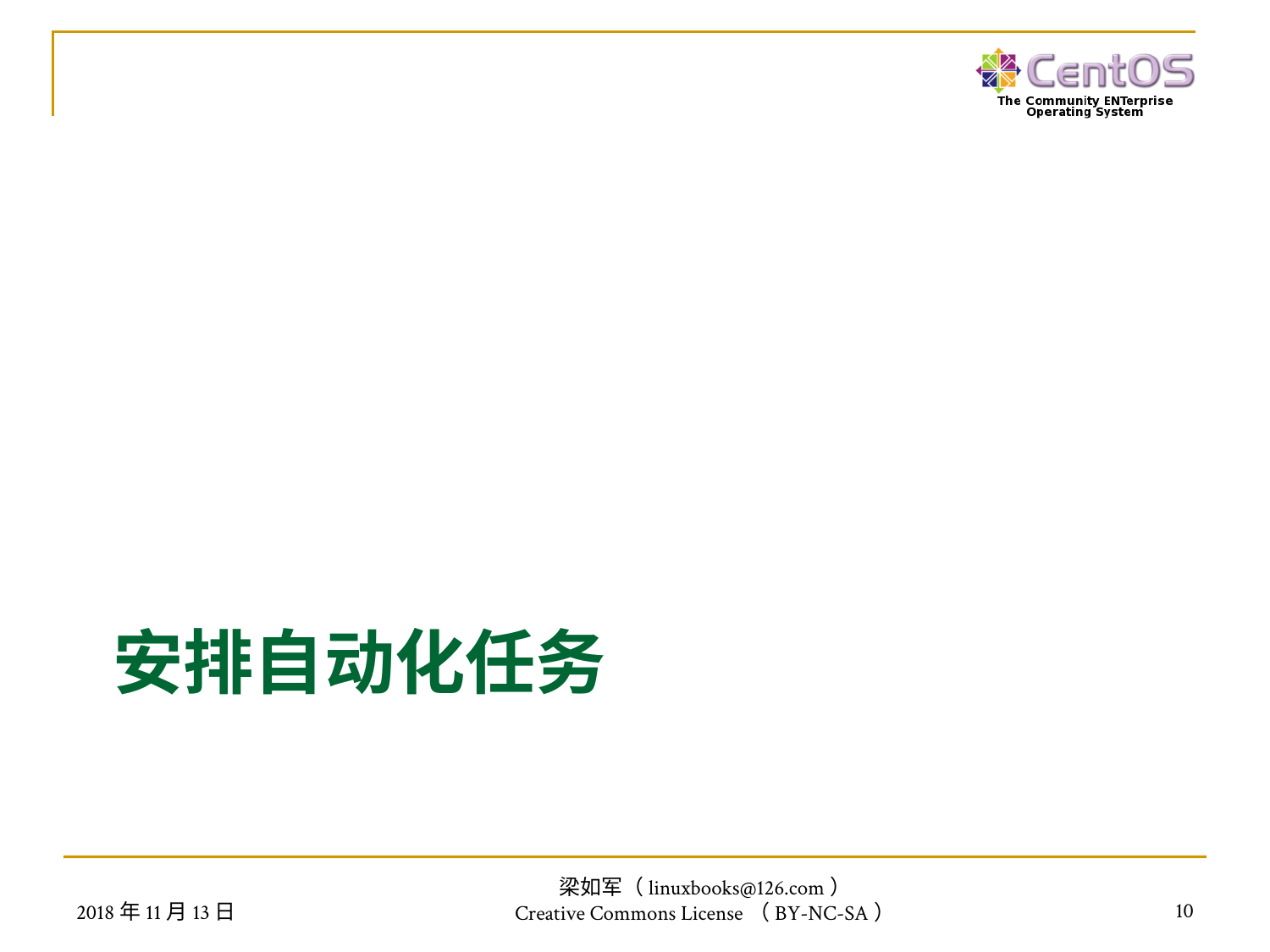

# 安排自动化任务
2018年11月13日
10
梁如军（linuxbooks@126.com）
Creative Commons License（BY-NC-SA）